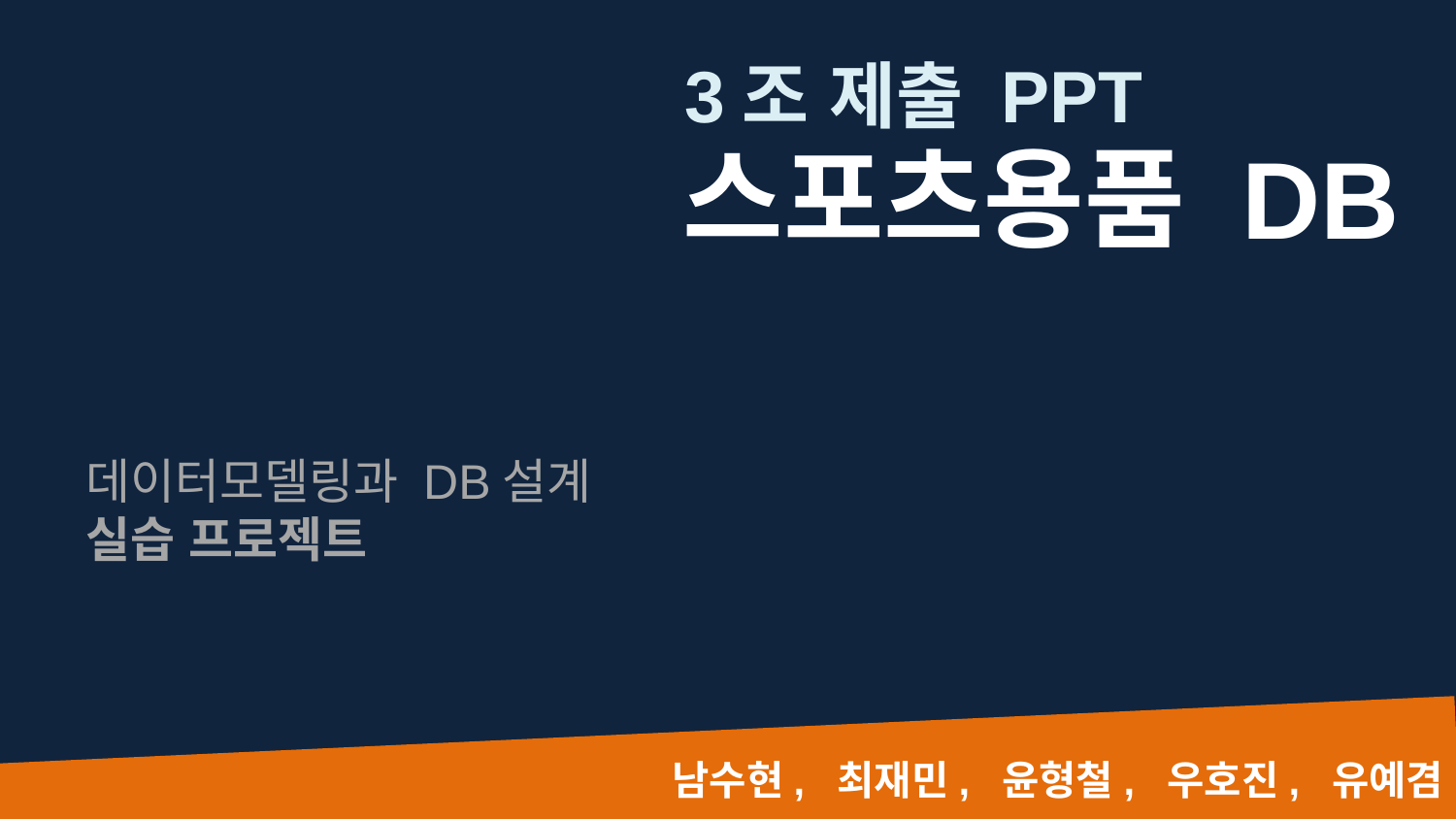

3조 제출 PPT
스포츠용품 DB
데이터모델링과 DB설계
실습 프로젝트

남수현,  최재민,  윤형철,  우호진,  유예겸